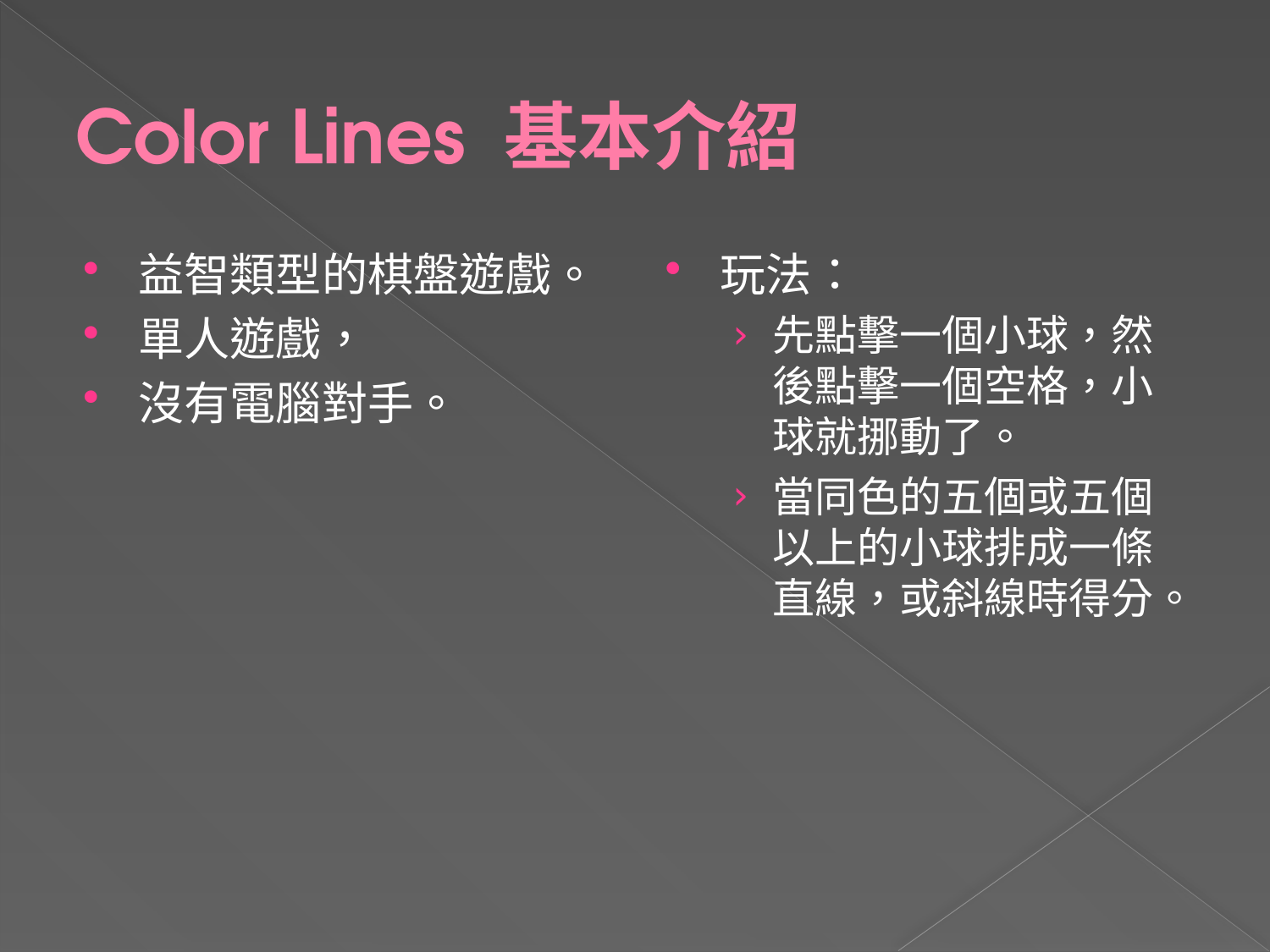

# Color Lines 基本介紹
益智類型的棋盤遊戲。
單人遊戲，
沒有電腦對手。
玩法：
先點擊一個小球，然後點擊一個空格，小球就挪動了。
當同色的五個或五個以上的小球排成一條直線，或斜線時得分。